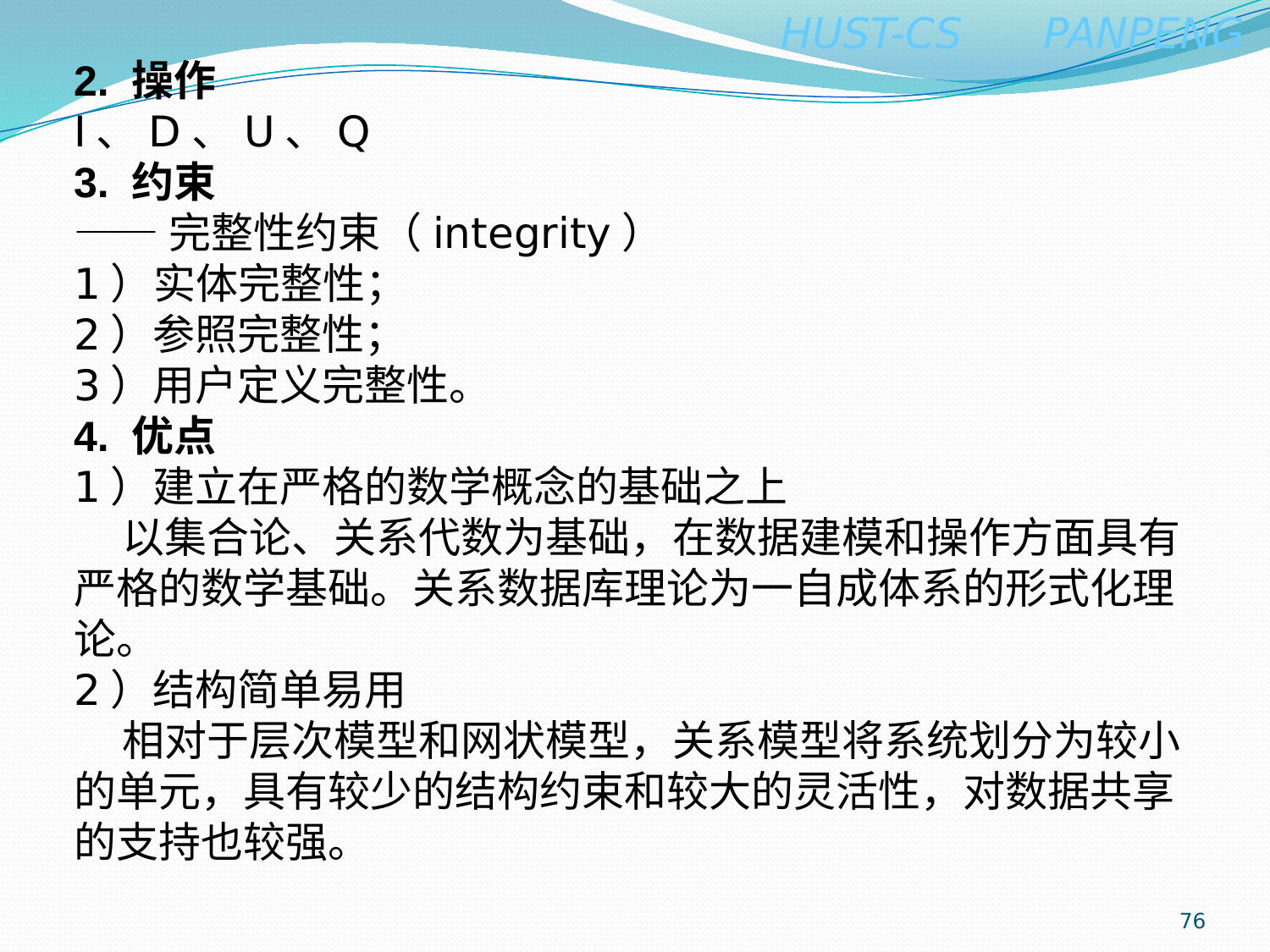

2. 操作
I、D、U、Q
3. 约束
——完整性约束（integrity）
1）实体完整性；
2）参照完整性；
3）用户定义完整性。
4. 优点
1）建立在严格的数学概念的基础之上
    以集合论、关系代数为基础，在数据建模和操作方面具有严格的数学基础。关系数据库理论为一自成体系的形式化理论。
2）结构简单易用
    相对于层次模型和网状模型，关系模型将系统划分为较小的单元，具有较少的结构约束和较大的灵活性，对数据共享的支持也较强。
76